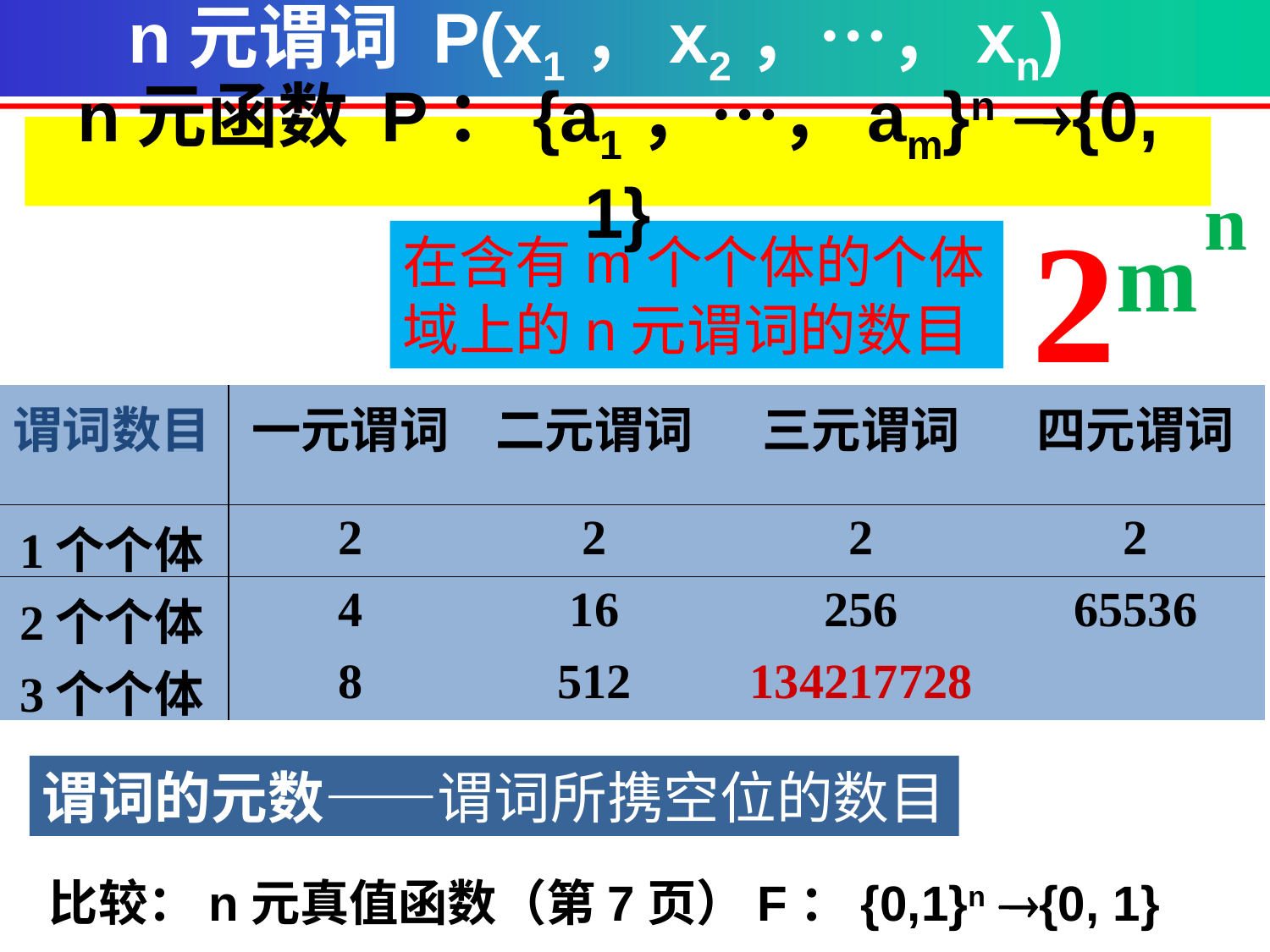

n元谓词 P(x1，x2，…，xn)
n元函数 P：{a1，…，am}n →{0, 1}
n
2m
在含有m个个体的个体域上的n元谓词的数目
| 谓词数目 | 一元谓词 | 二元谓词 | 三元谓词 | 四元谓词 |
| --- | --- | --- | --- | --- |
| 1个个体 | 2 | 2 | 2 | 2 |
| 2个个体 | 4 | 16 | 256 | 65536 |
| 3个个体 | 8 | 512 | 134217728 |  |
谓词的元数——谓词所携空位的数目
比较：n元真值函数（第7页）F：{0,1}n →{0, 1}